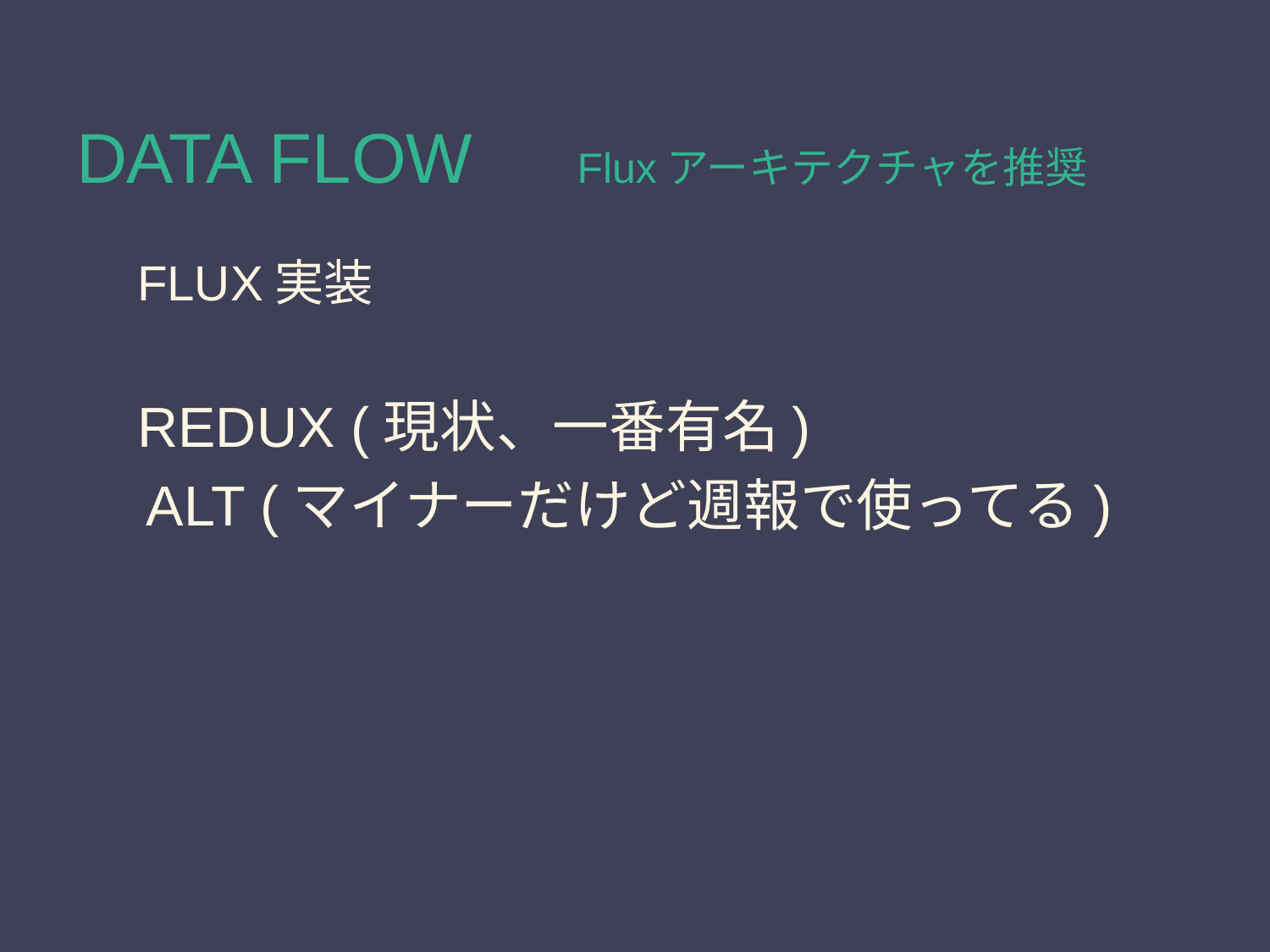

DATA FLOW　Fluxアーキテクチャを推奨

　flux実装

　Redux (現状、一番有名)
　ALT (マイナーだけど週報で使ってる)